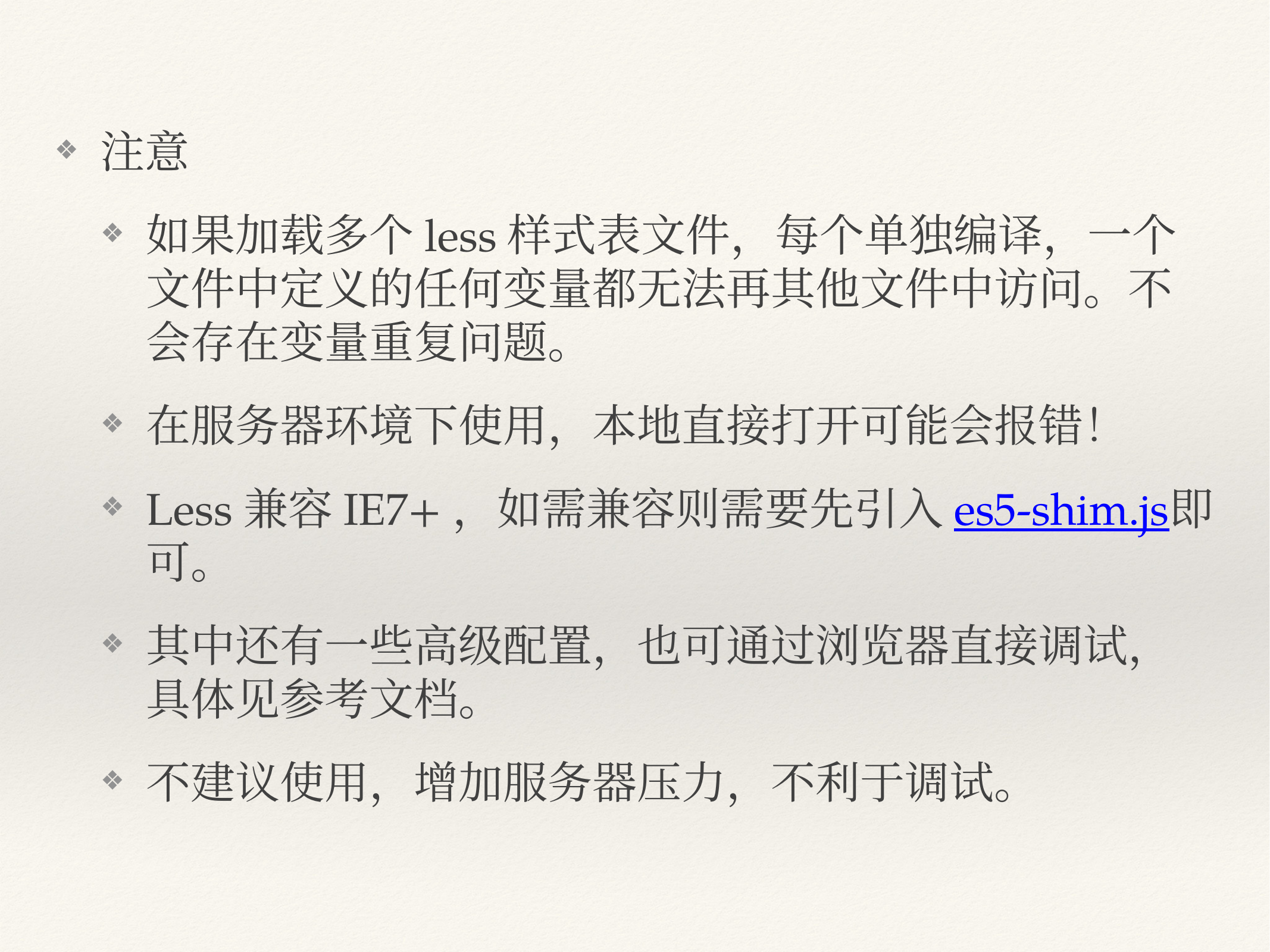

注意
如果加载多个less样式表文件，每个单独编译，一个文件中定义的任何变量都无法再其他文件中访问。不会存在变量重复问题。
在服务器环境下使用，本地直接打开可能会报错！
Less兼容IE7+，如需兼容则需要先引入es5-shim.js即可。
其中还有一些高级配置，也可通过浏览器直接调试，具体见参考文档。
不建议使用，增加服务器压力，不利于调试。
11